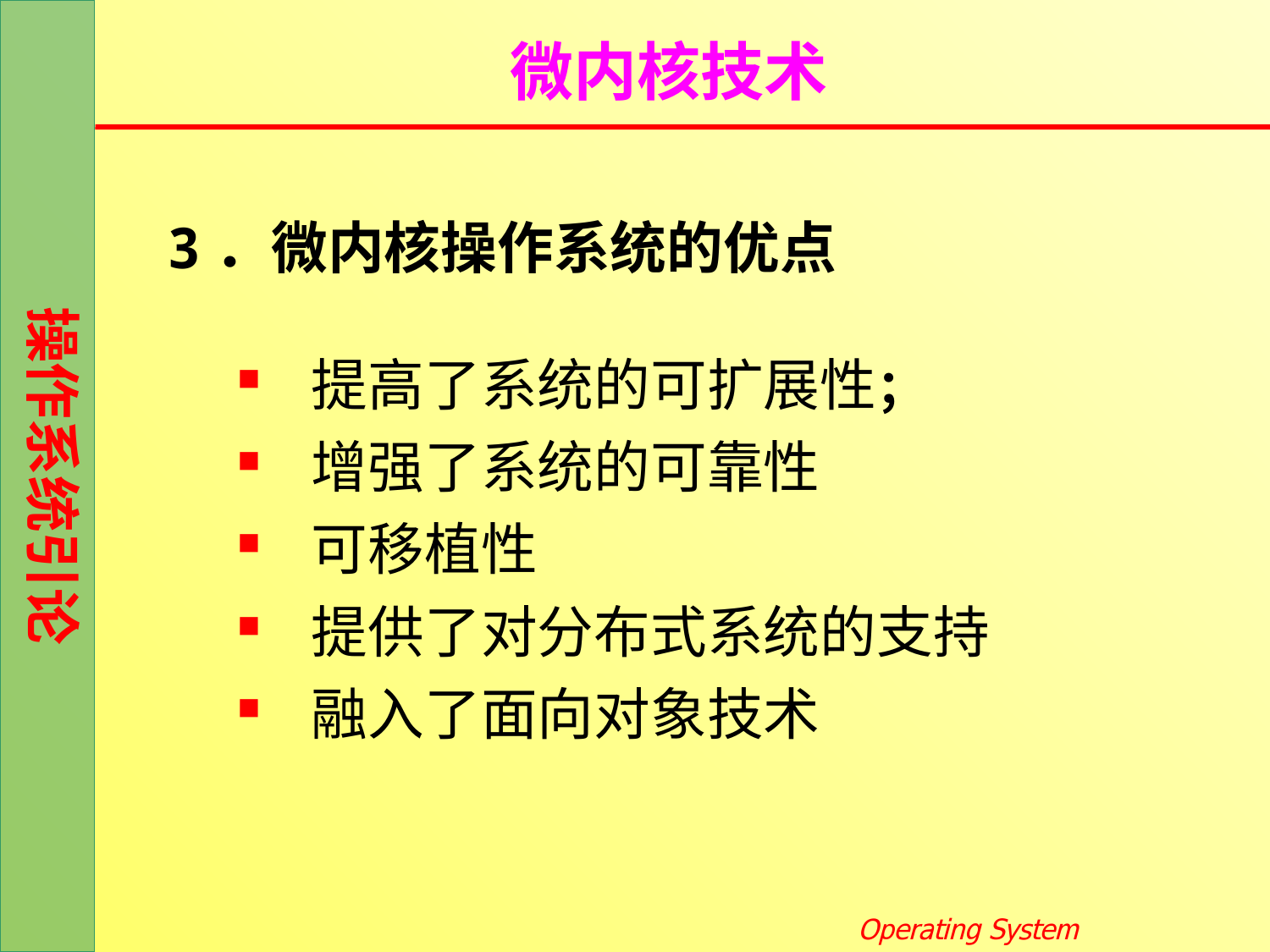

# 微内核技术

3．微内核操作系统的优点
提高了系统的可扩展性；
增强了系统的可靠性
可移植性
提供了对分布式系统的支持
融入了面向对象技术
Operating System
24